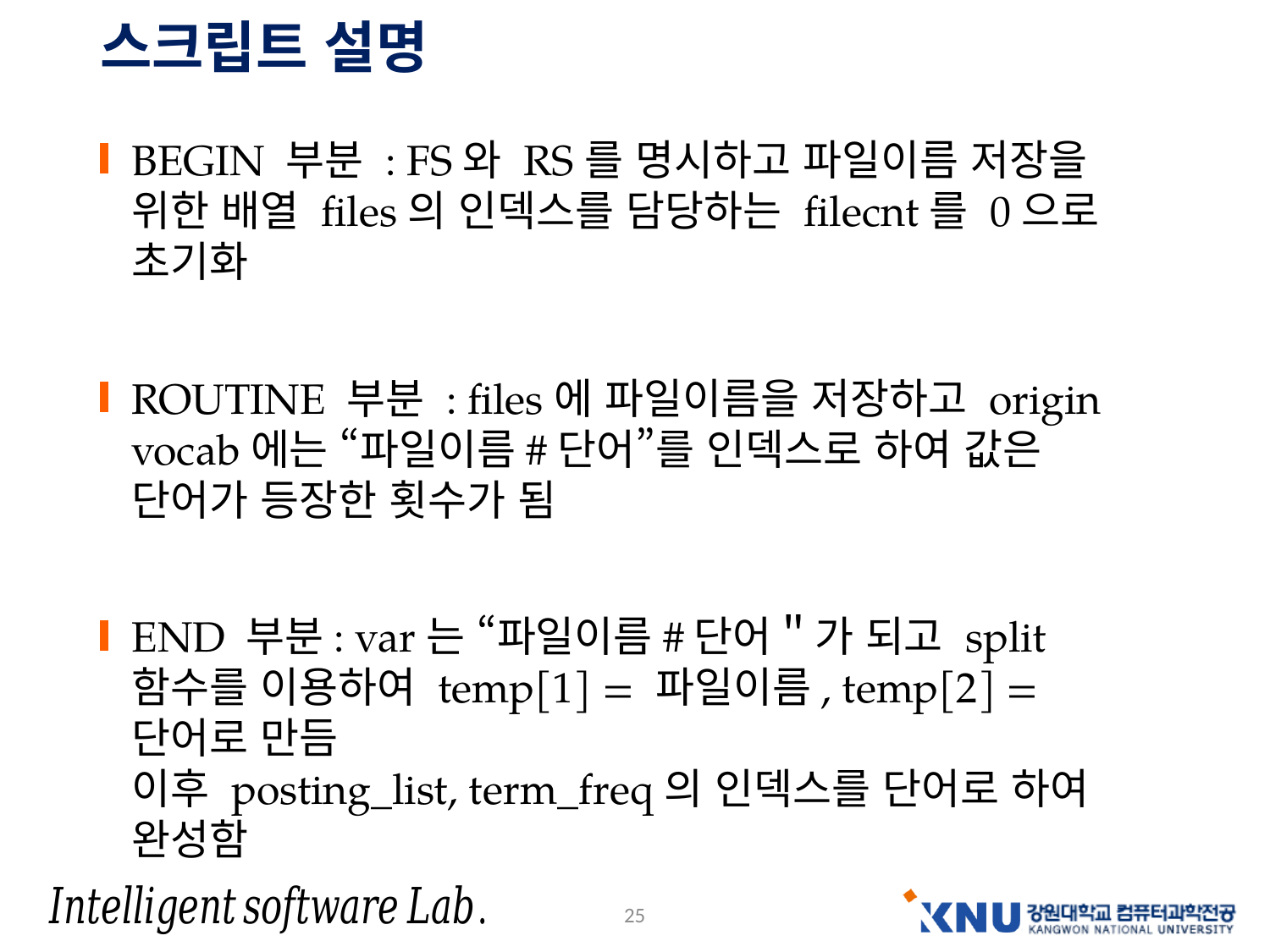

# 스크립트 설명
BEGIN 부분 : FS와 RS를 명시하고 파일이름 저장을 위한 배열 files의 인덱스를 담당하는 filecnt를 0으로 초기화

ROUTINE 부분 : files에 파일이름을 저장하고 origin vocab에는 “파일이름#단어”를 인덱스로 하여 값은 단어가 등장한 횟수가 됨

END 부분: var는 “파일이름#단어＂가 되고 split 함수를 이용하여 temp[1] = 파일이름, temp[2] = 단어로 만듬
이후 posting_list, term_freq의 인덱스를 단어로 하여 완성함